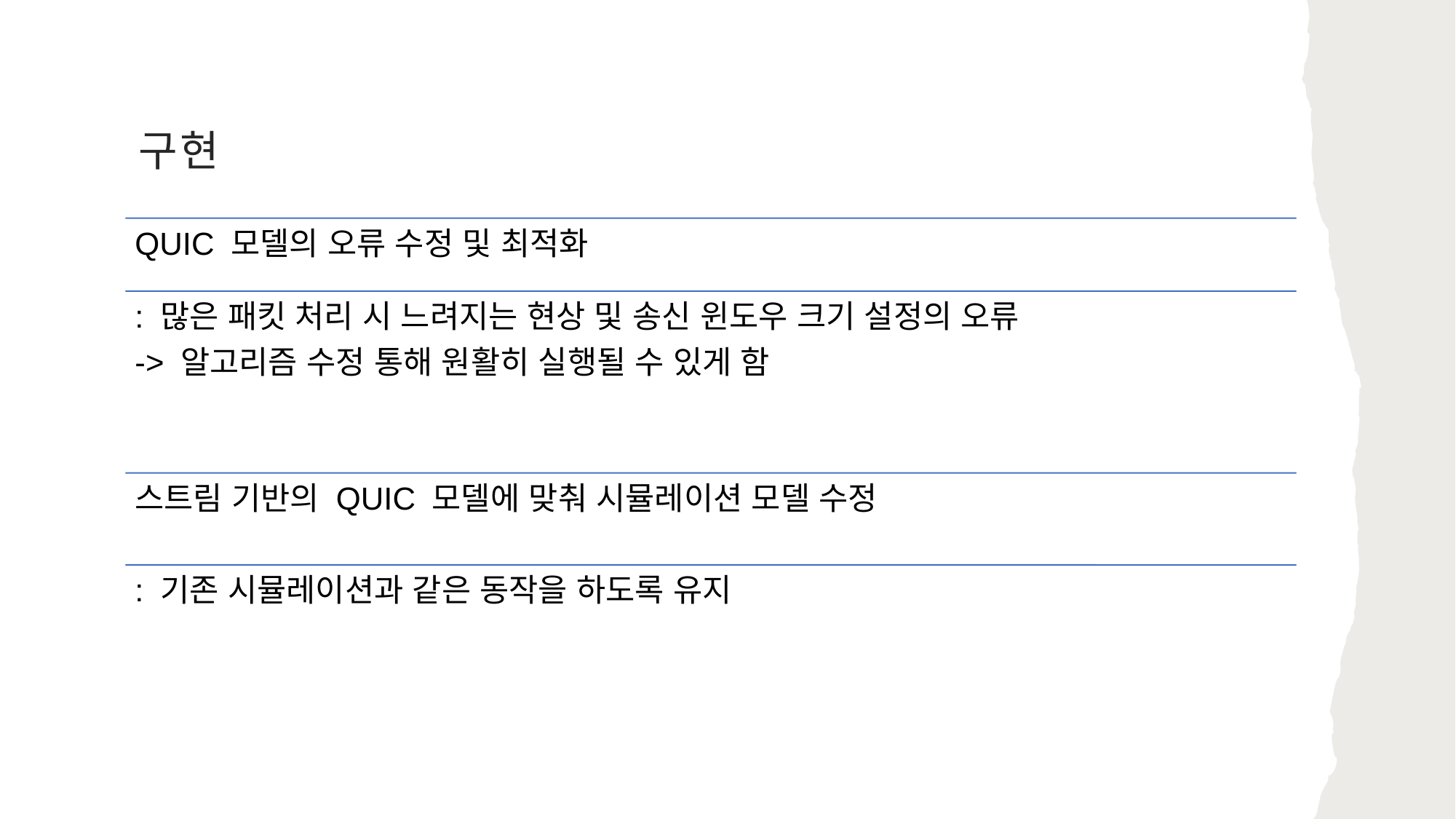

# 구현
QUIC 모델의 오류 수정 및 최적화
: 많은 패킷 처리 시 느려지는 현상 및 송신 윈도우 크기 설정의 오류
-> 알고리즘 수정 통해 원활히 실행될 수 있게 함
스트림 기반의 QUIC 모델에 맞춰 시뮬레이션 모델 수정
: 기존 시뮬레이션과 같은 동작을 하도록 유지